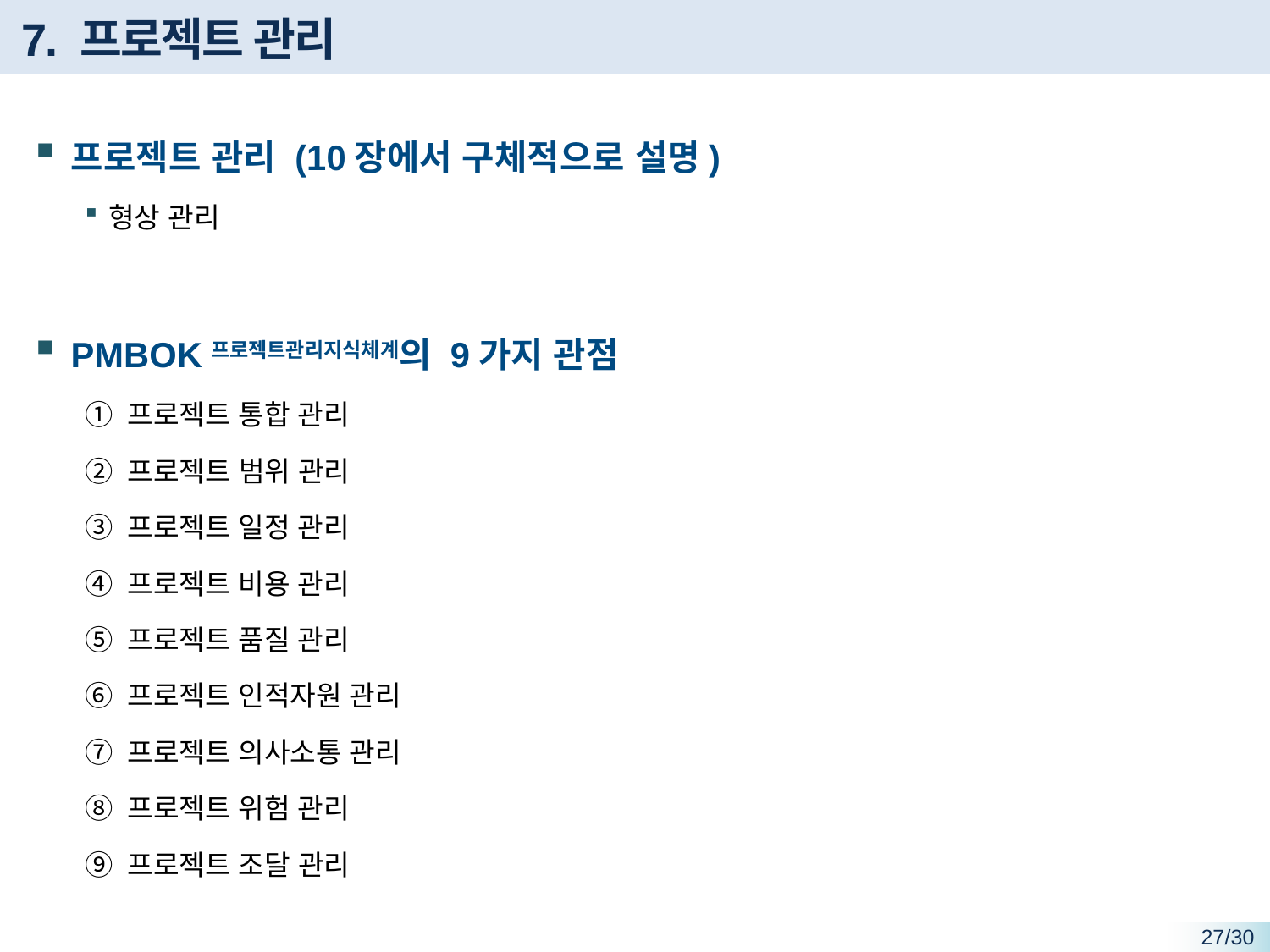

# 7. 프로젝트 관리
프로젝트 관리 (10장에서 구체적으로 설명)
형상 관리

PMBOK프로젝트관리지식체계의 9가지 관점
① 프로젝트 통합 관리
② 프로젝트 범위 관리
③ 프로젝트 일정 관리
④ 프로젝트 비용 관리
⑤ 프로젝트 품질 관리
⑥ 프로젝트 인적자원 관리
⑦ 프로젝트 의사소통 관리
⑧ 프로젝트 위험 관리
⑨ 프로젝트 조달 관리